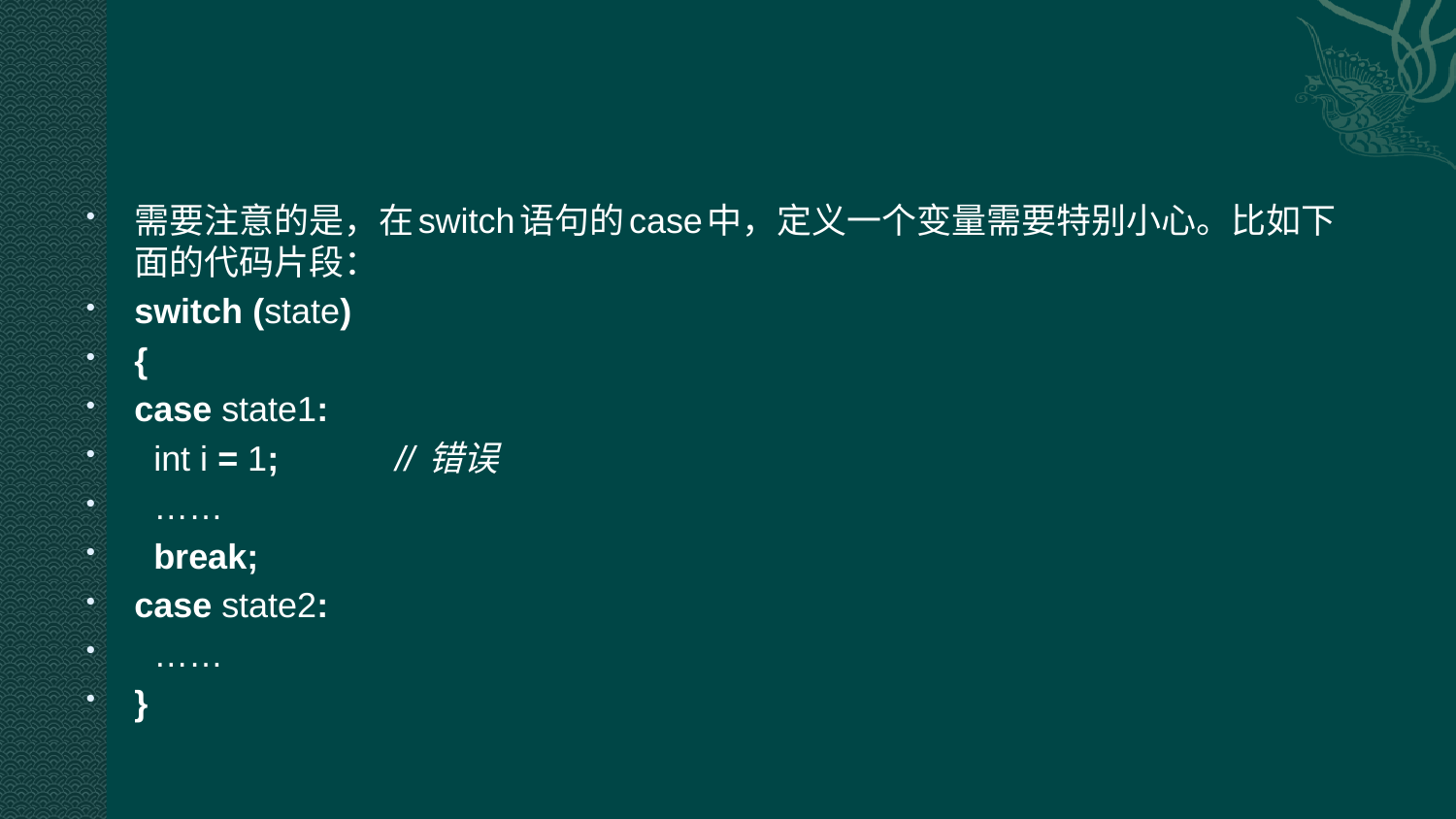

#
需要注意的是，在switch语句的case中，定义一个变量需要特别小心。比如下面的代码片段：
switch (state)
{
case state1:
  int i = 1;            // 错误
  ……
  break;
case state2:
  ……
}